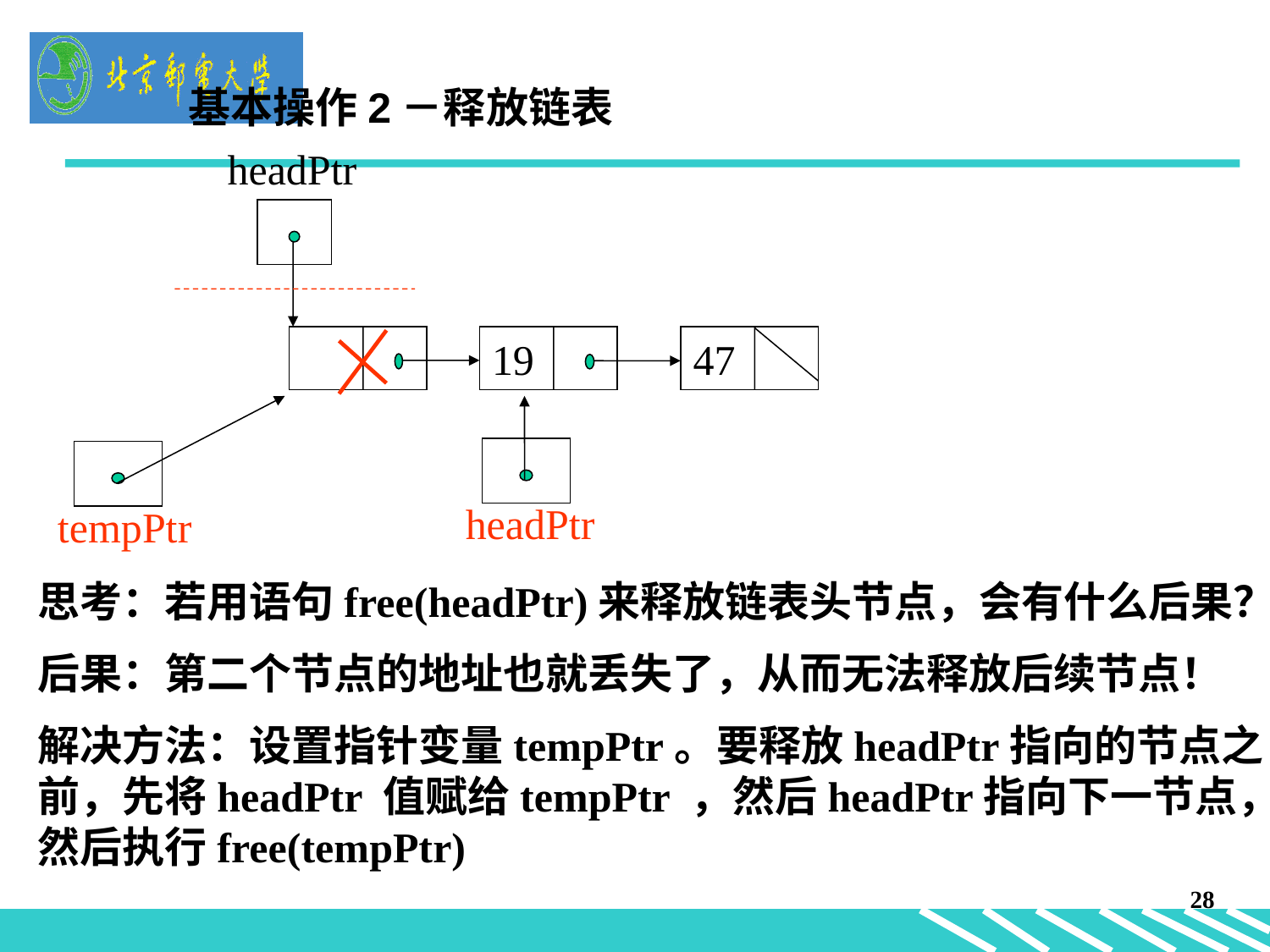

基本操作2－释放链表
headPtr

19

47

tempPtr

headPtr
思考：若用语句free(headPtr)来释放链表头节点，会有什么后果？
后果：第二个节点的地址也就丢失了，从而无法释放后续节点！
解决方法：设置指针变量tempPtr。要释放headPtr指向的节点之前，先将headPtr 值赋给tempPtr ，然后headPtr指向下一节点，然后执行free(tempPtr)
28